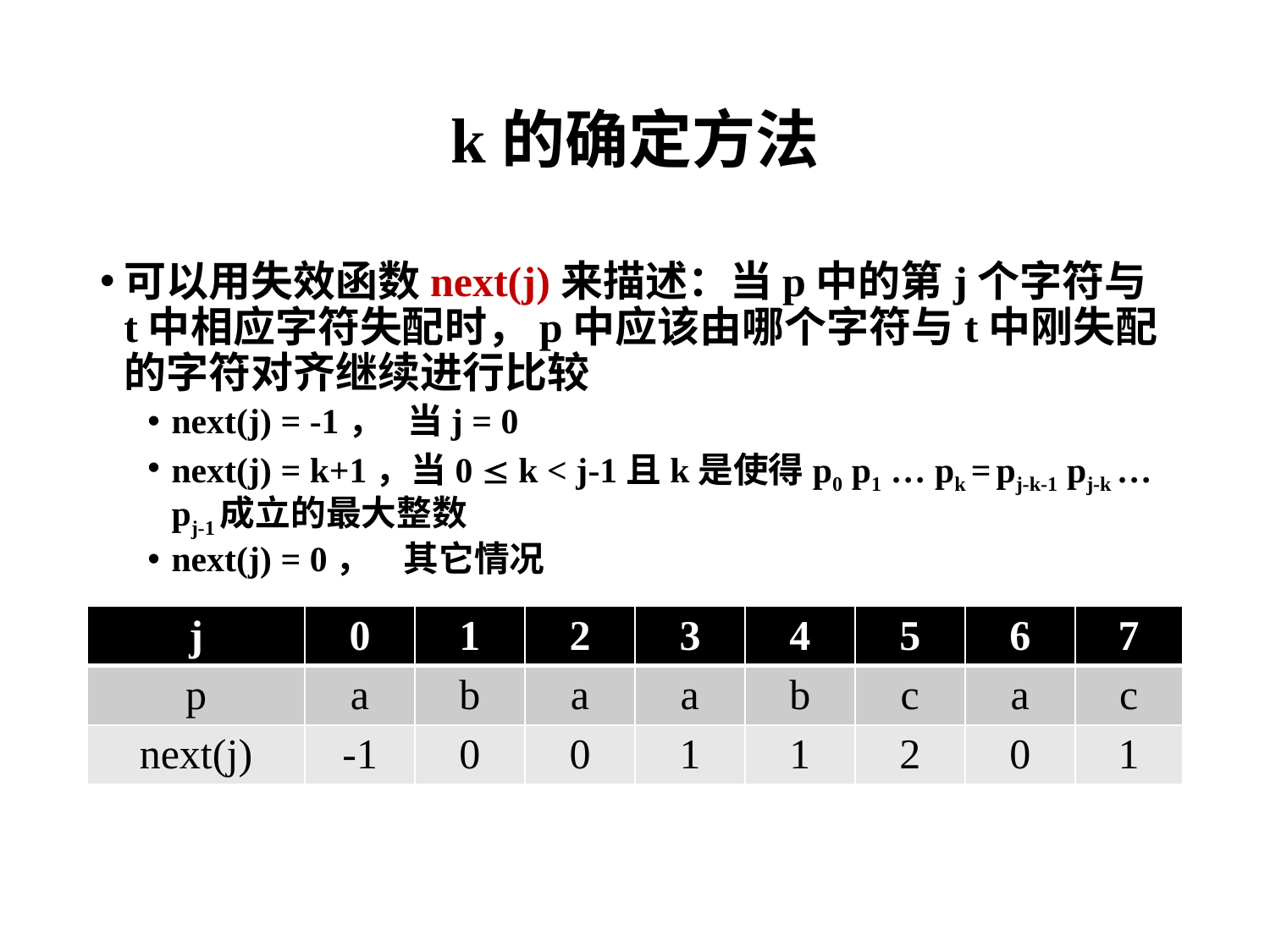

# k的确定方法
可以用失效函数next(j)来描述：当p中的第j个字符与t中相应字符失配时，p中应该由哪个字符与t中刚失配的字符对齐继续进行比较
next(j) = -1，   当j = 0
next(j) = k+1，当0 ≤ k < j-1且k是使得p0 p1 … pk = pj-k-1 pj-k … pj-1成立的最大整数
next(j) = 0，    其它情况
| j | 0 | 1 | 2 | 3 | 4 | 5 | 6 | 7 |
| --- | --- | --- | --- | --- | --- | --- | --- | --- |
| p | a | b | a | a | b | c | a | c |
| next(j) | -1 | 0 | 0 | 1 | 1 | 2 | 0 | 1 |